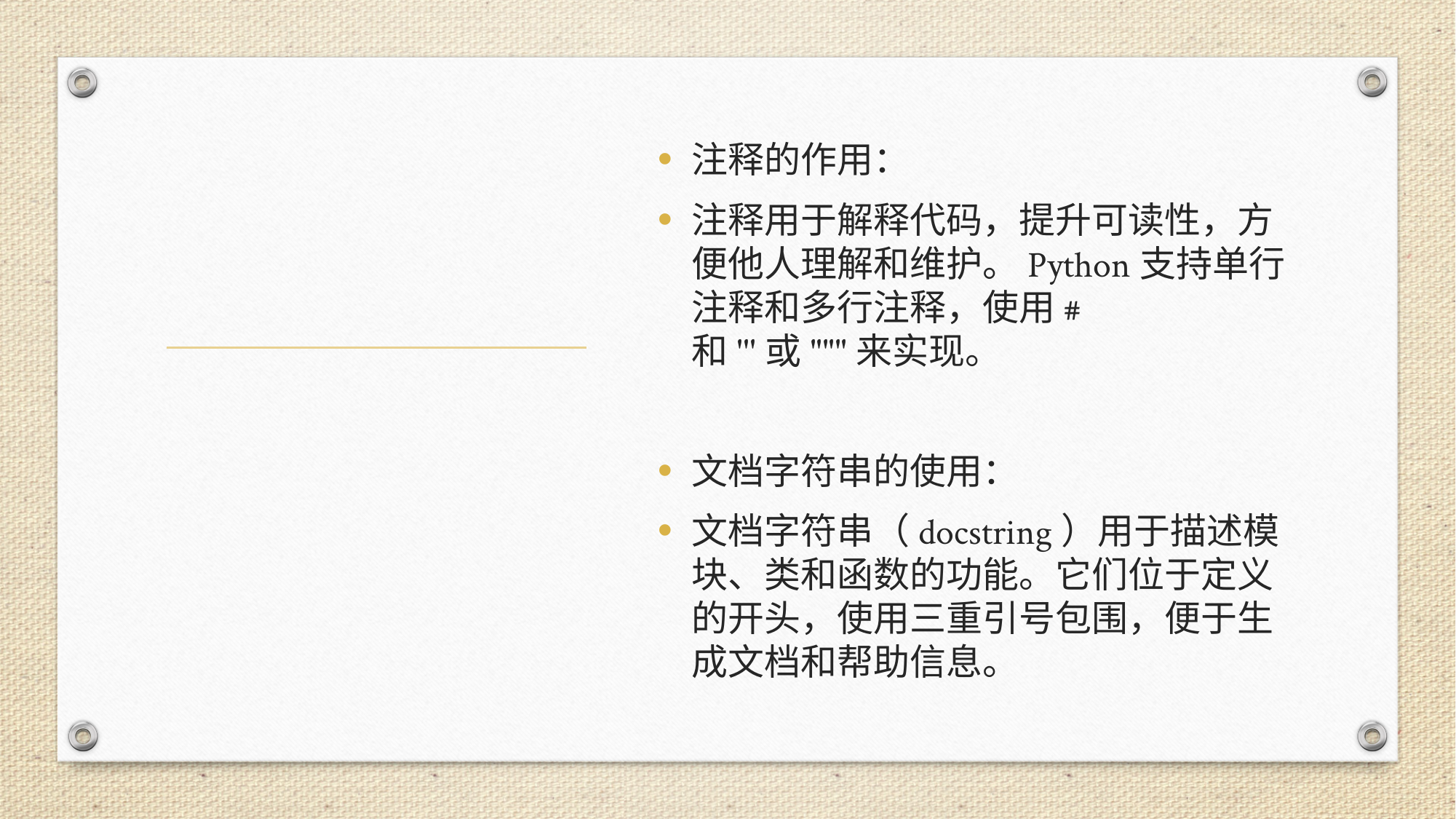

注释的作用：
注释用于解释代码，提升可读性，方便他人理解和维护。Python支持单行注释和多行注释，使用#和'''或"""来实现。

文档字符串的使用：
文档字符串（docstring）用于描述模块、类和函数的功能。它们位于定义的开头，使用三重引号包围，便于生成文档和帮助信息。
#